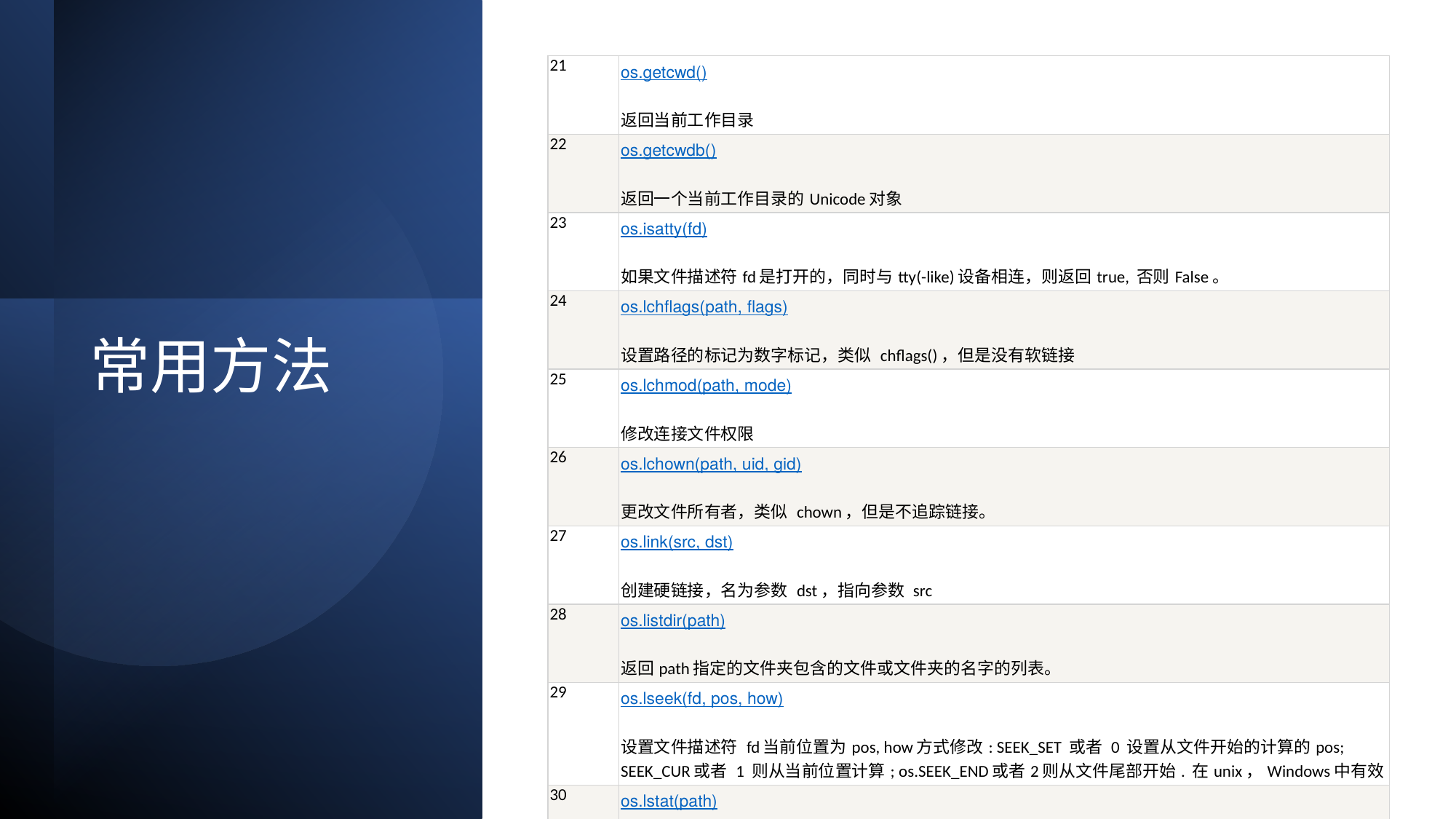

| 21 | os.getcwd() 返回当前工作目录 |
| --- | --- |
| 22 | os.getcwdb() 返回一个当前工作目录的Unicode对象 |
| 23 | os.isatty(fd) 如果文件描述符fd是打开的，同时与tty(-like)设备相连，则返回true, 否则False。 |
| 24 | os.lchflags(path, flags) 设置路径的标记为数字标记，类似 chflags()，但是没有软链接 |
| 25 | os.lchmod(path, mode) 修改连接文件权限 |
| 26 | os.lchown(path, uid, gid) 更改文件所有者，类似 chown，但是不追踪链接。 |
| 27 | os.link(src, dst) 创建硬链接，名为参数 dst，指向参数 src |
| 28 | os.listdir(path) 返回path指定的文件夹包含的文件或文件夹的名字的列表。 |
| 29 | os.lseek(fd, pos, how) 设置文件描述符 fd当前位置为pos, how方式修改: SEEK\_SET 或者 0 设置从文件开始的计算的pos; SEEK\_CUR或者 1 则从当前位置计算; os.SEEK\_END或者2则从文件尾部开始. 在unix，Windows中有效 |
| 30 | os.lstat(path) 像stat(),但是没有软链接 |

# 常用方法